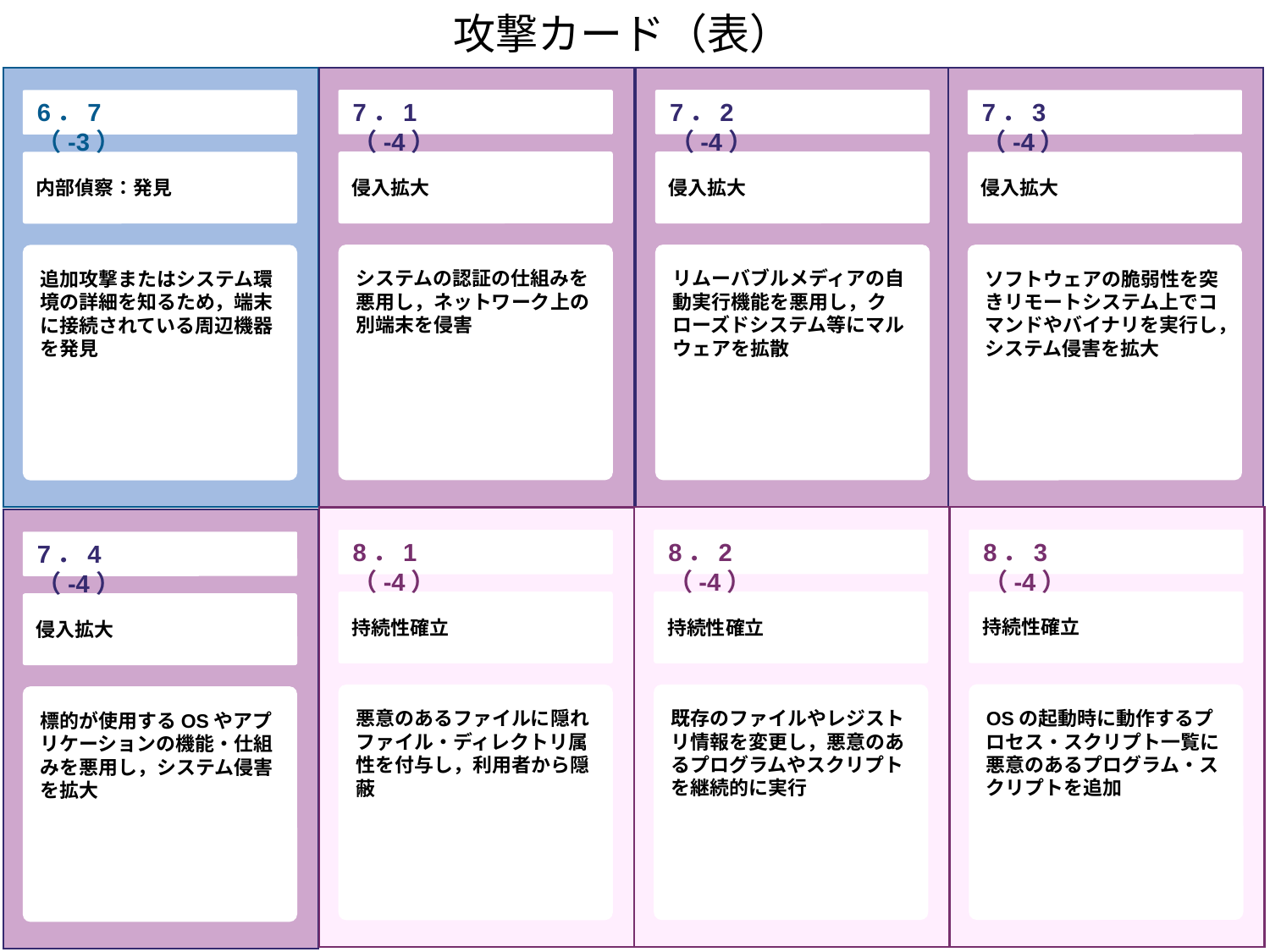

攻撃カード（表）

7．1　（-4）
7．2　（-4）
7．3　（-4）
6．7　（-3）

侵入拡大
侵入拡大
侵入拡大
内部偵察：発見

システムの認証の仕組みを悪用し，ネットワーク上の別端末を侵害
リムーバブルメディアの自動実行機能を悪用し，クローズドシステム等にマルウェアを拡散
ソフトウェアの脆弱性を突きリモートシステム上でコマンドやバイナリを実行し，システム侵害を拡大
追加攻撃またはシステム環境の詳細を知るため，端末に接続されている周辺機器を発見

8．3　（-4）
8．2　（-4）
8．1　（-4）

7．4　（-4）

持続性確立
持続性確立
持続性確立
侵入拡大

OSの起動時に動作するプロセス・スクリプト一覧に悪意のあるプログラム・スクリプトを追加
既存のファイルやレジストリ情報を変更し，悪意のあるプログラムやスクリプトを継続的に実行
悪意のあるファイルに隠れファイル・ディレクトリ属性を付与し，利用者から隠蔽
標的が使用するOSやアプリケーションの機能・仕組みを悪用し，システム侵害を拡大